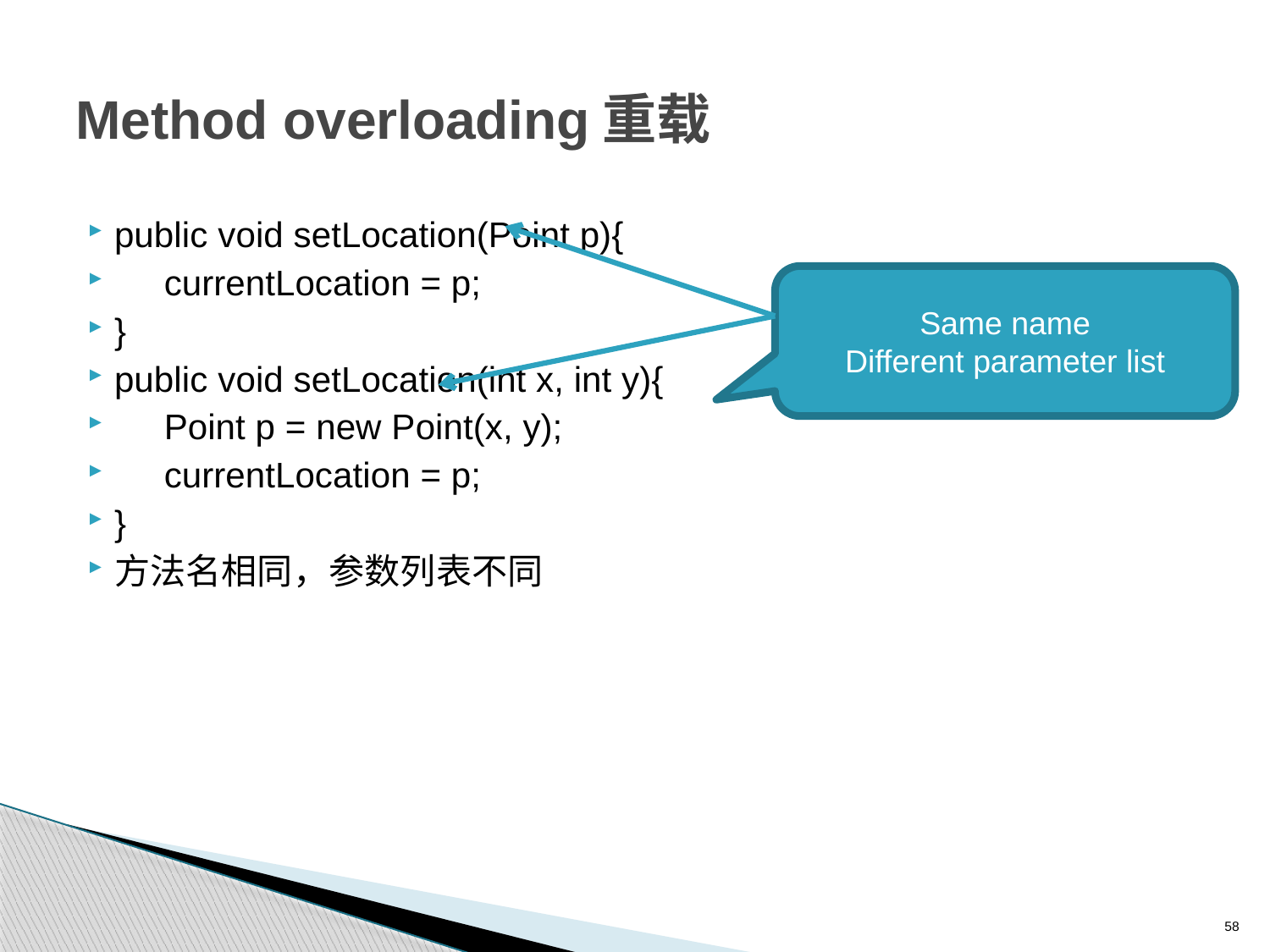

# Method overloading重载
public void setLocation(Point p){
     currentLocation = p;
}
public void setLocation(int x, int y){
     Point p = new Point(x, y);
     currentLocation = p;
}
方法名相同，参数列表不同
Same name
Different parameter list
58